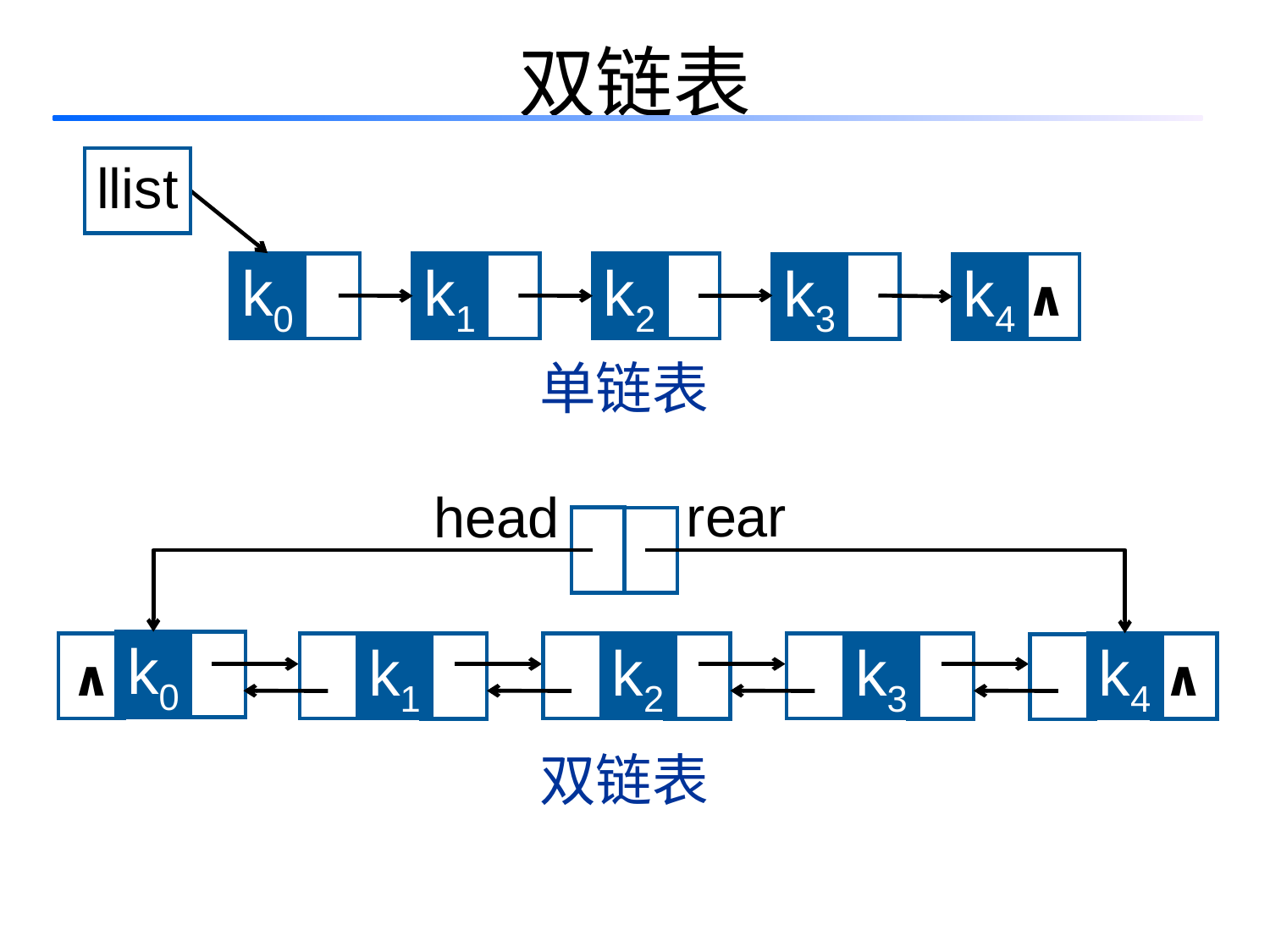

双链表

llist
k0

k1

k2

k3

k4
∧
单链表
rear
head

k0

k1
k2
k3
k4
∧

∧

双链表